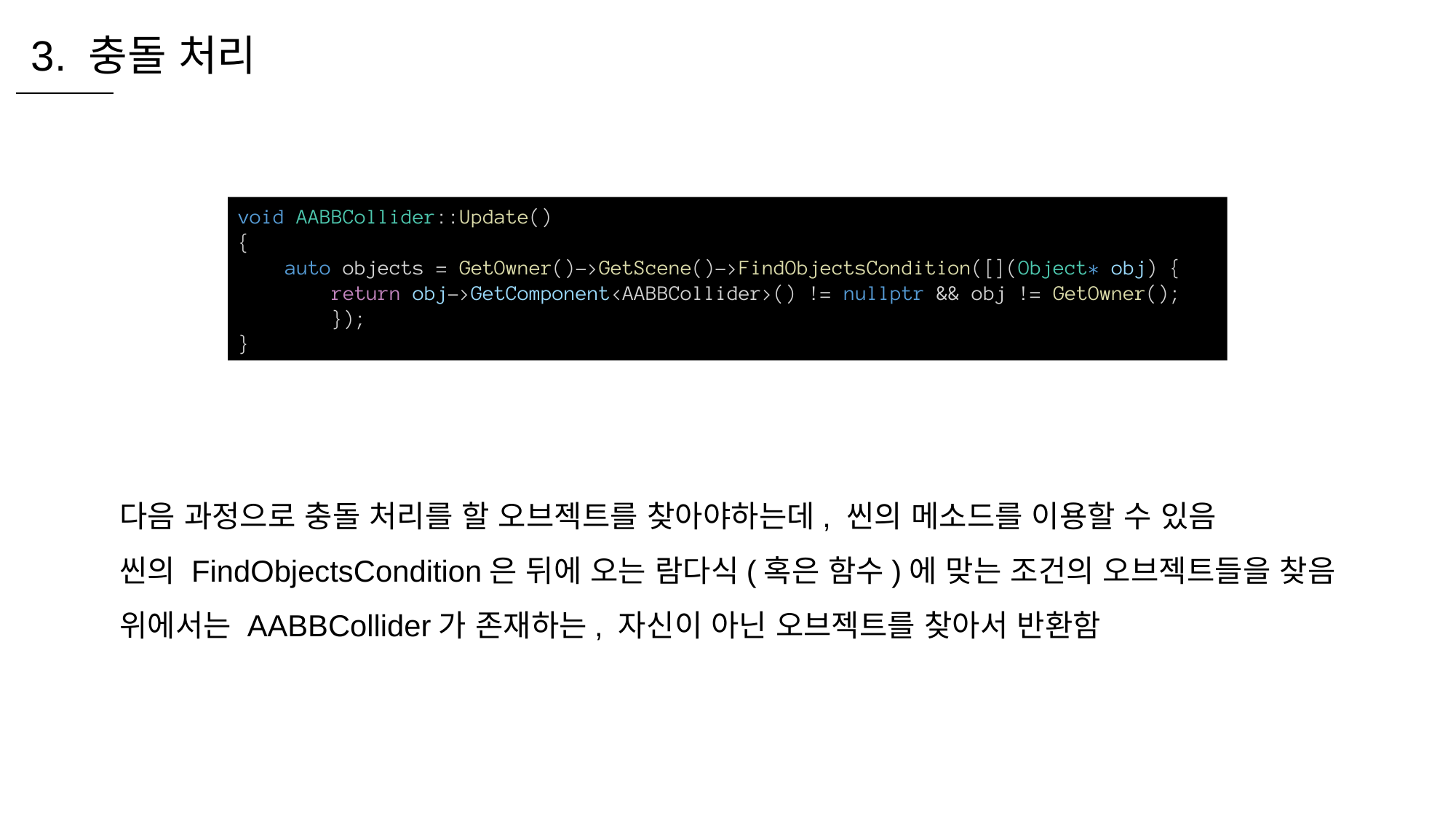

3. 충돌 처리
void AABBCollider::Update()
{
    auto objects = GetOwner()->GetScene()->FindObjectsCondition([](Object* obj) {
        return obj->GetComponent<AABBCollider>() != nullptr && obj != GetOwner();
        });
}
다음 과정으로 충돌 처리를 할 오브젝트를 찾아야하는데, 씬의 메소드를 이용할 수 있음
씬의 FindObjectsCondition은 뒤에 오는 람다식(혹은 함수)에 맞는 조건의 오브젝트들을 찾음
위에서는 AABBCollider가 존재하는, 자신이 아닌 오브젝트를 찾아서 반환함